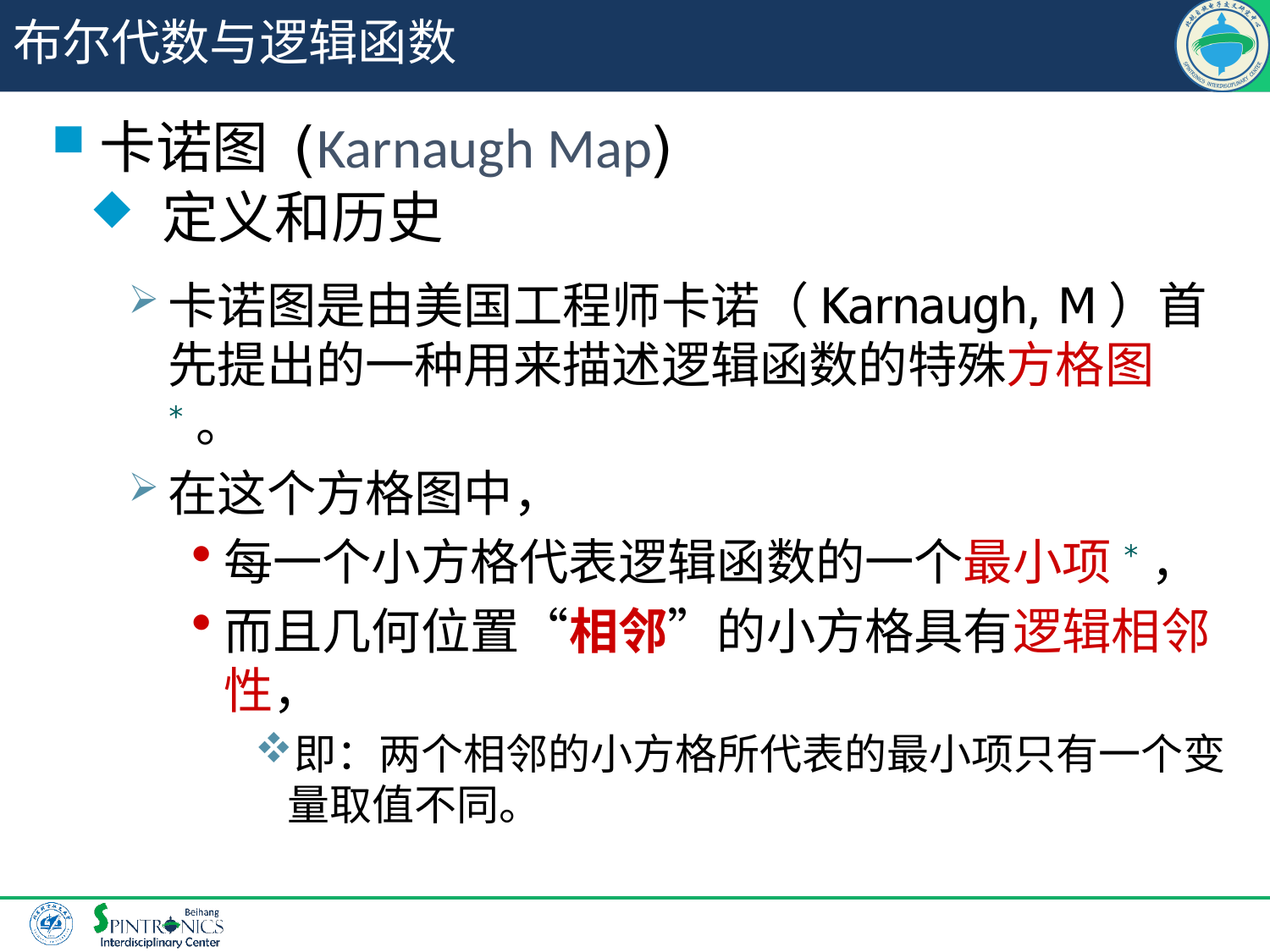

# 布尔代数与逻辑函数
卡诺图 (Karnaugh Map)
 定义和历史
卡诺图是由美国工程师卡诺（Karnaugh, M）首先提出的一种用来描述逻辑函数的特殊方格图*。
在这个方格图中，
每一个小方格代表逻辑函数的一个最小项*，
而且几何位置“相邻”的小方格具有逻辑相邻性，
即：两个相邻的小方格所代表的最小项只有一个变量取值不同。
69